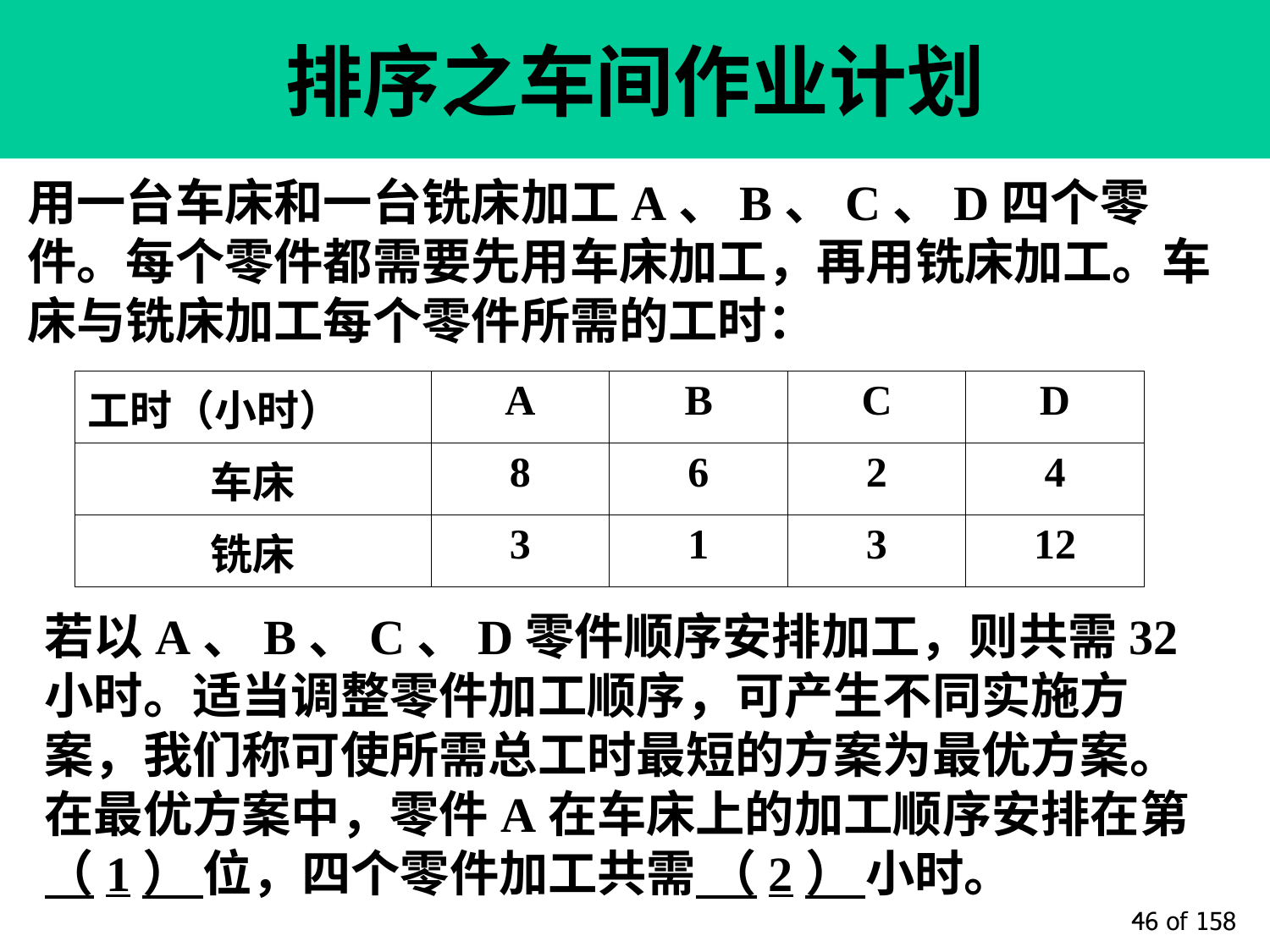

排序之车间作业计划
用一台车床和一台铣床加工A、B、C、D四个零件。每个零件都需要先用车床加工，再用铣床加工。车床与铣床加工每个零件所需的工时：
| 工时（小时） | A | B | C | D |
| --- | --- | --- | --- | --- |
| 车床 | 8 | 6 | 2 | 4 |
| 铣床 | 3 | 1 | 3 | 12 |
若以A、B、C、D零件顺序安排加工，则共需32小时。适当调整零件加工顺序，可产生不同实施方案，我们称可使所需总工时最短的方案为最优方案。在最优方案中，零件A在车床上的加工顺序安排在第 （1） 位，四个零件加工共需 （2） 小时。

46 of 158